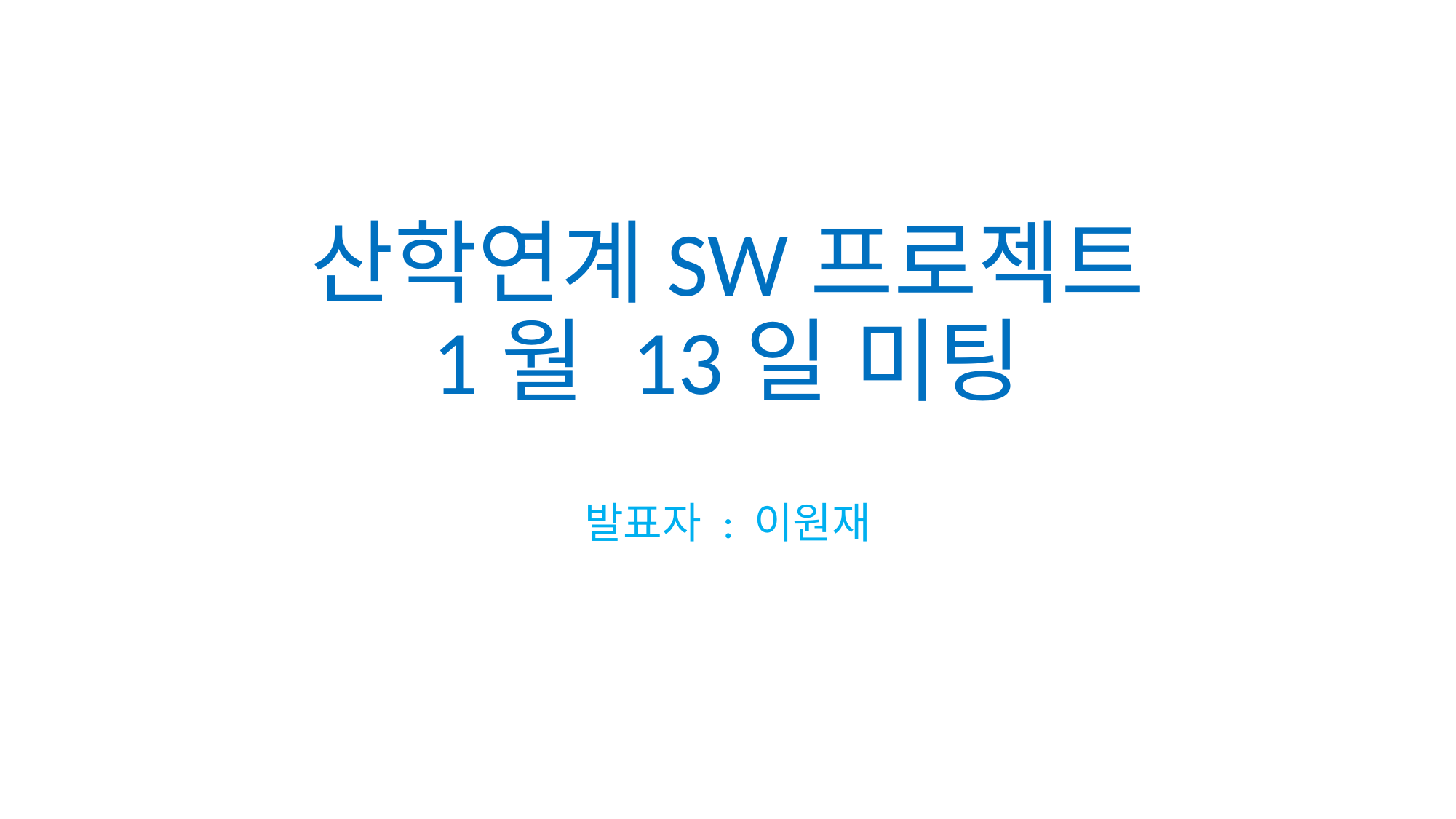

# 산학연계SW프로젝트 1월 13일 미팅

발표자 : 이원재